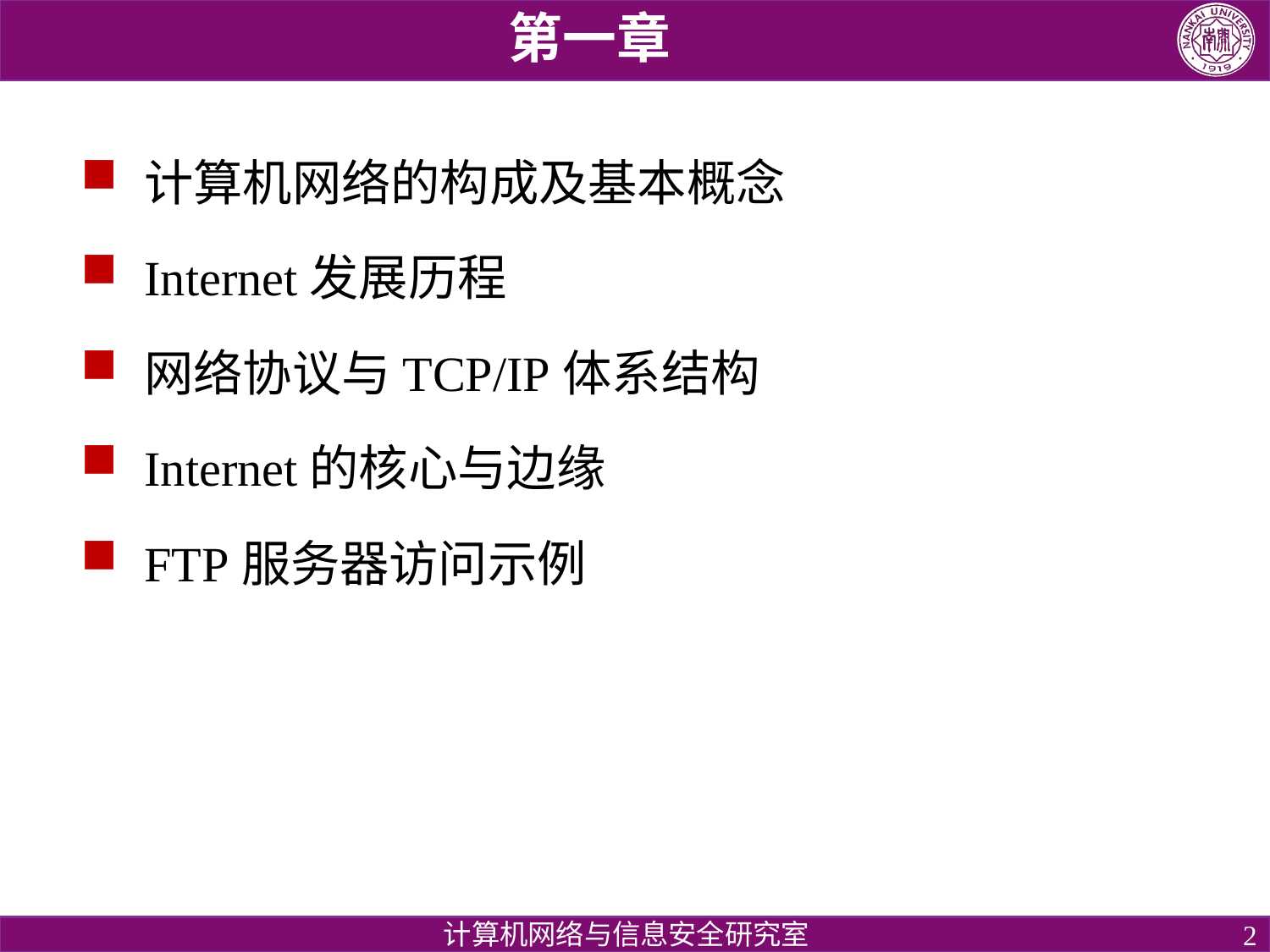

第一章
计算机网络的构成及基本概念
Internet发展历程
网络协议与TCP/IP体系结构
Internet的核心与边缘
FTP服务器访问示例